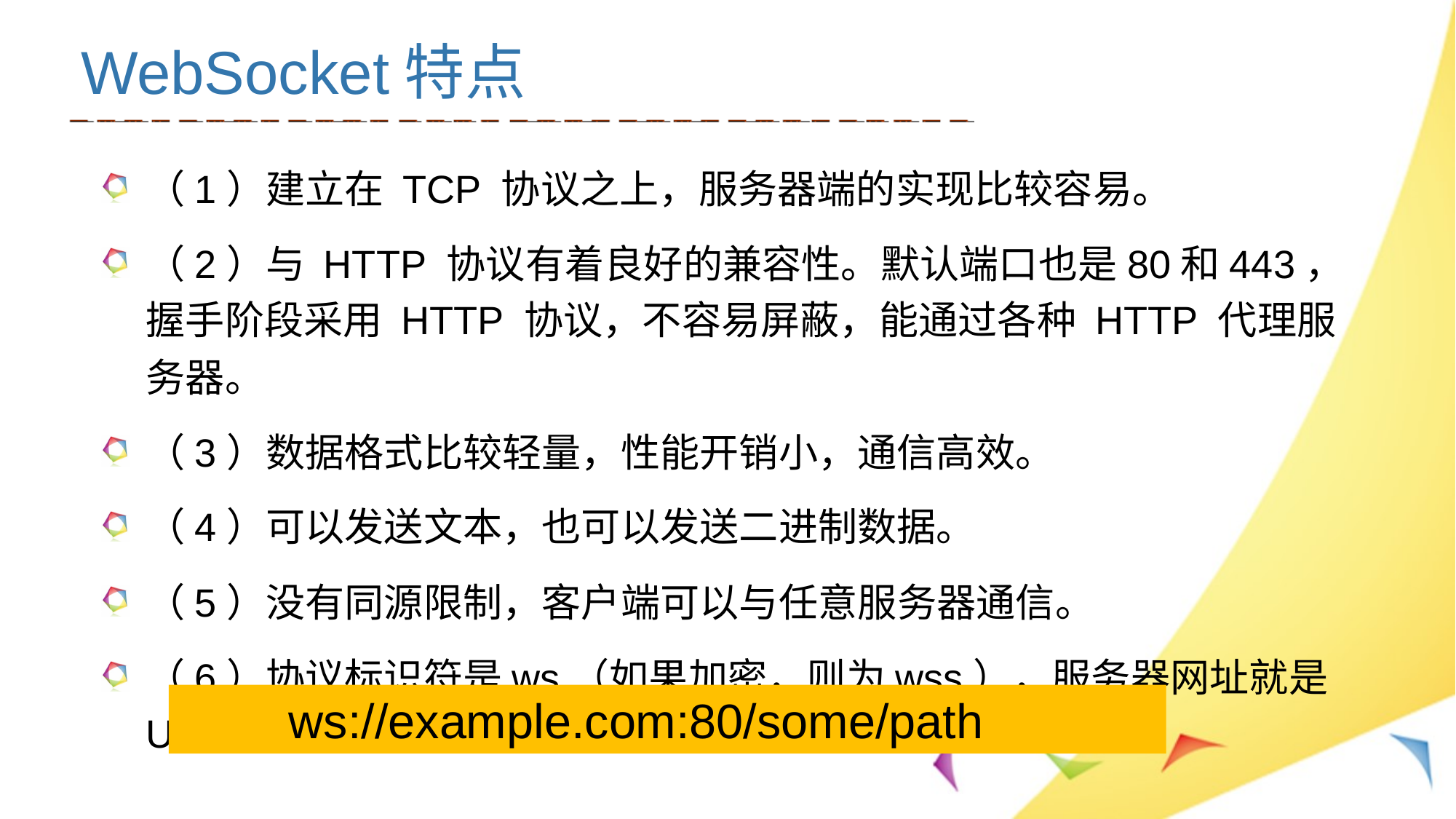

WebSocket特点
（1）建立在 TCP 协议之上，服务器端的实现比较容易。
（2）与 HTTP 协议有着良好的兼容性。默认端口也是80和443，握手阶段采用 HTTP 协议，不容易屏蔽，能通过各种 HTTP 代理服务器。
（3）数据格式比较轻量，性能开销小，通信高效。
（4）可以发送文本，也可以发送二进制数据。
（5）没有同源限制，客户端可以与任意服务器通信。
（6）协议标识符是ws（如果加密，则为wss），服务器网址就是 URL。
	ws://example.com:80/some/path